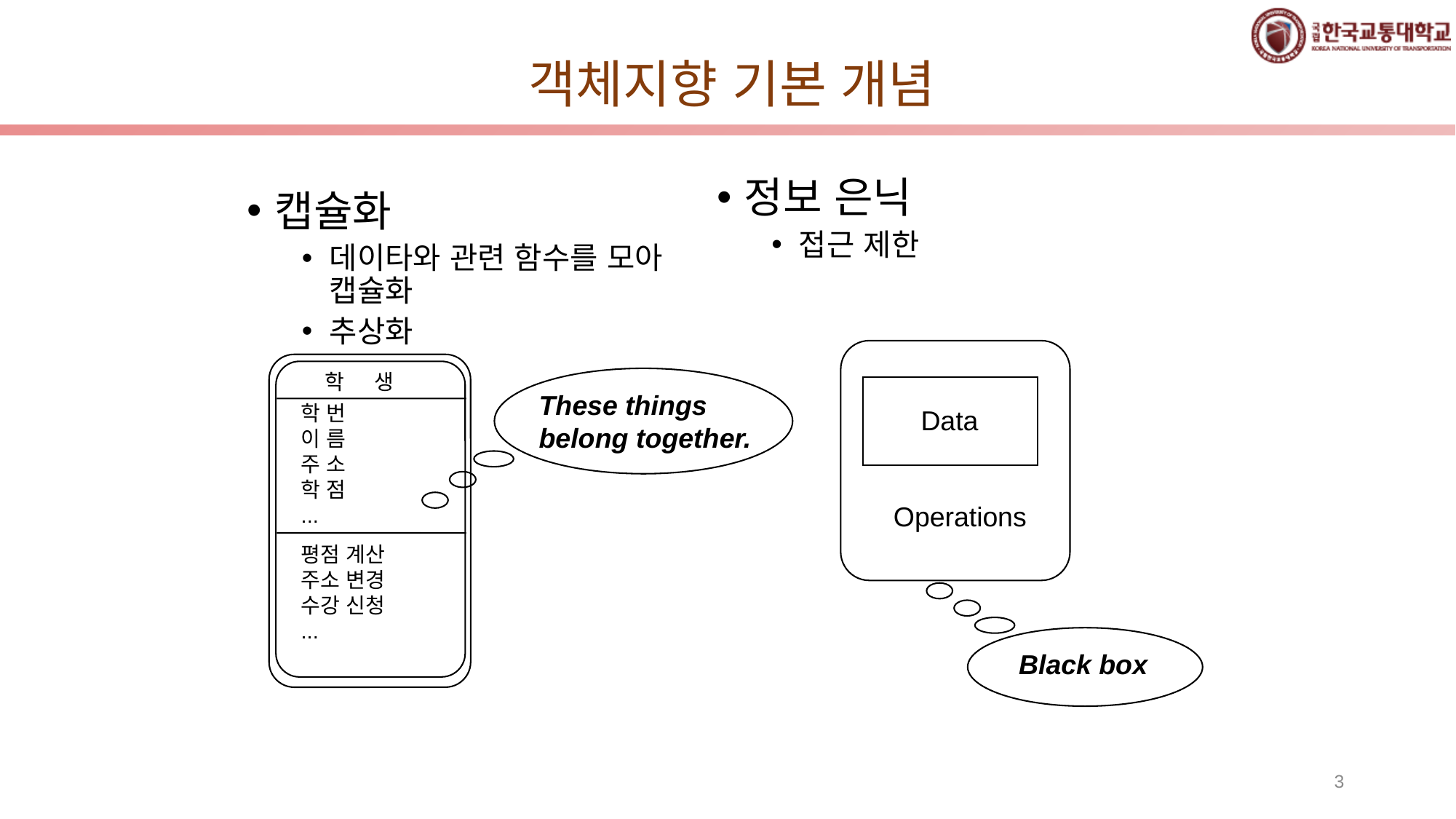

# 객체지향 기본 개념
캡슐화
데이타와 관련 함수를 모아 캡슐화
추상화
정보 은닉
접근 제한

학     생

These things
belong together.
학 번
이 름
주 소
학 점
...
Data

Operations

평점 계산
주소 변경
수강 신청
...

Black box
3